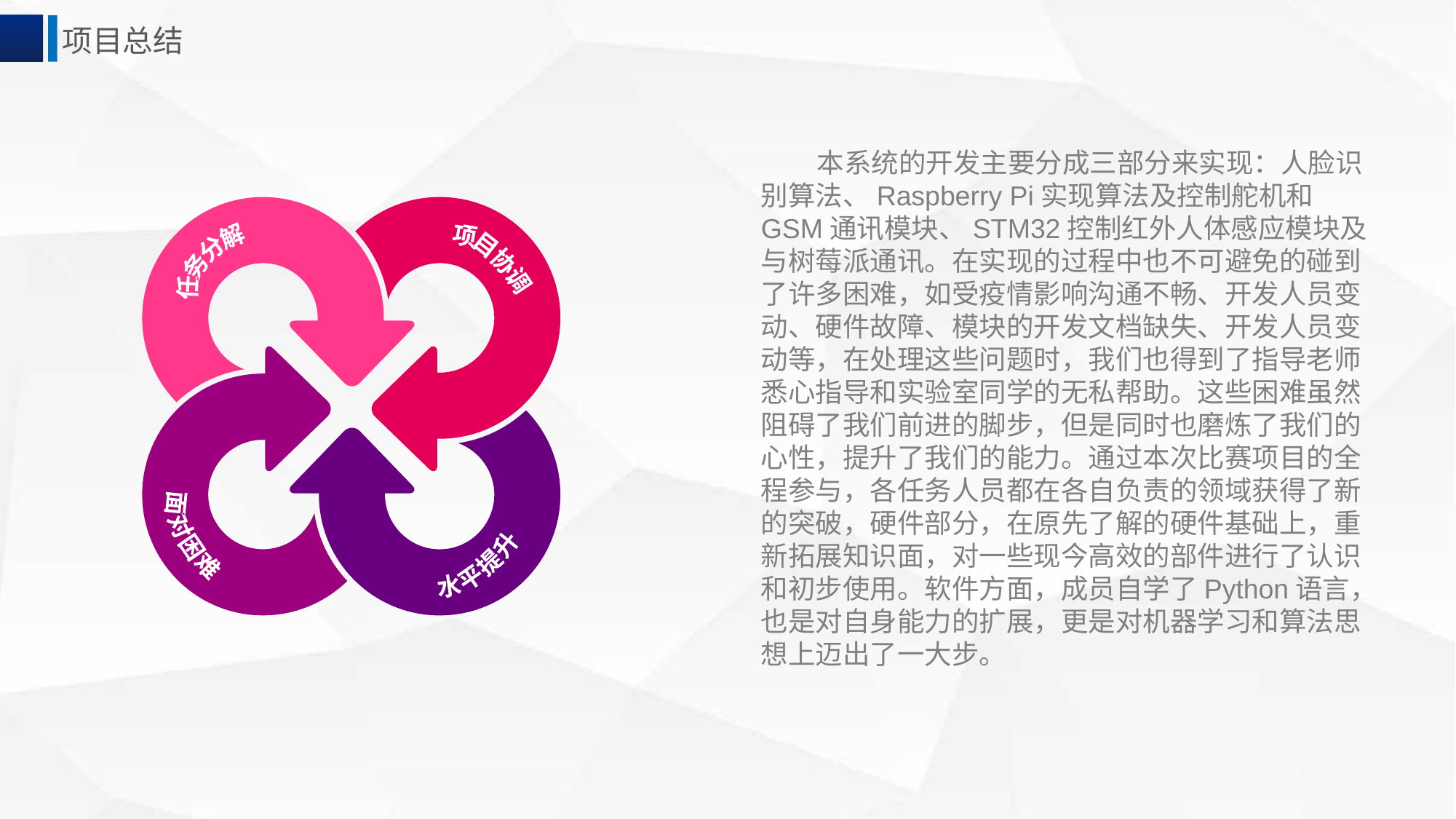

项目总结

        本系统的开发主要分成三部分来实现：人脸识别算法、Raspberry Pi实现算法及控制舵机和GSM通讯模块、STM32控制红外人体感应模块及与树莓派通讯。在实现的过程中也不可避免的碰到了许多困难，如受疫情影响沟通不畅、开发人员变动、硬件故障、模块的开发文档缺失、开发人员变动等，在处理这些问题时，我们也得到了指导老师悉心指导和实验室同学的无私帮助。这些困难虽然阻碍了我们前进的脚步，但是同时也磨炼了我们的心性，提升了我们的能力。通过本次比赛项目的全程参与，各任务人员都在各自负责的领域获得了新的突破，硬件部分，在原先了解的硬件基础上，重新拓展知识面，对一些现今高效的部件进行了认识和初步使用。软件方面，成员自学了Python语言，也是对自身能力的扩展，更是对机器学习和算法思想上迈出了一大步。

任务分解
项目协调

面对困难
水平提升